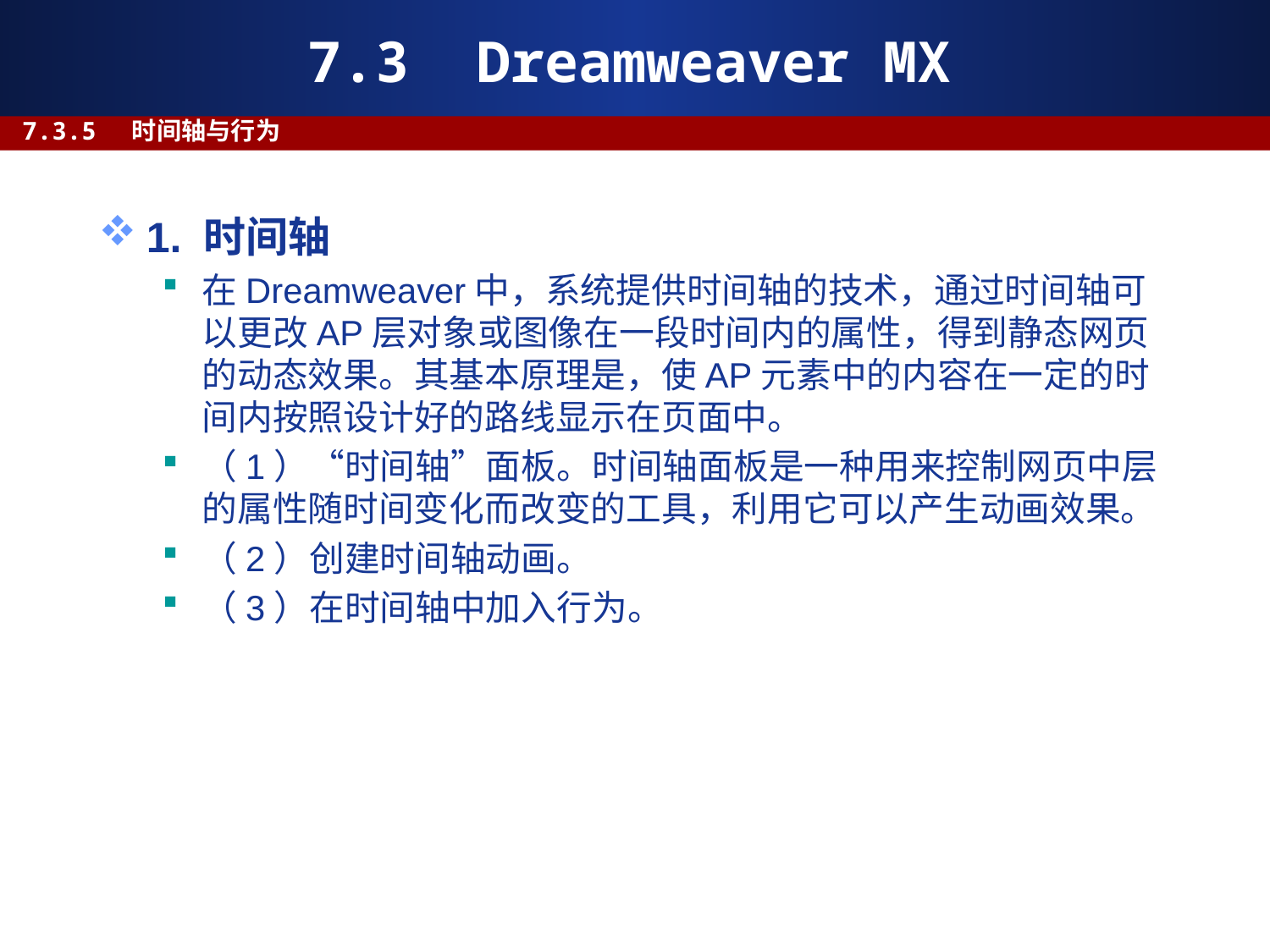

# 7.3  Dreamweaver MX
7.3.5  时间轴与行为
1. 时间轴
在Dreamweaver中，系统提供时间轴的技术，通过时间轴可以更改AP层对象或图像在一段时间内的属性，得到静态网页的动态效果。其基本原理是，使AP元素中的内容在一定的时间内按照设计好的路线显示在页面中。
（1）“时间轴”面板。时间轴面板是一种用来控制网页中层的属性随时间变化而改变的工具，利用它可以产生动画效果。
（2）创建时间轴动画。
（3）在时间轴中加入行为。